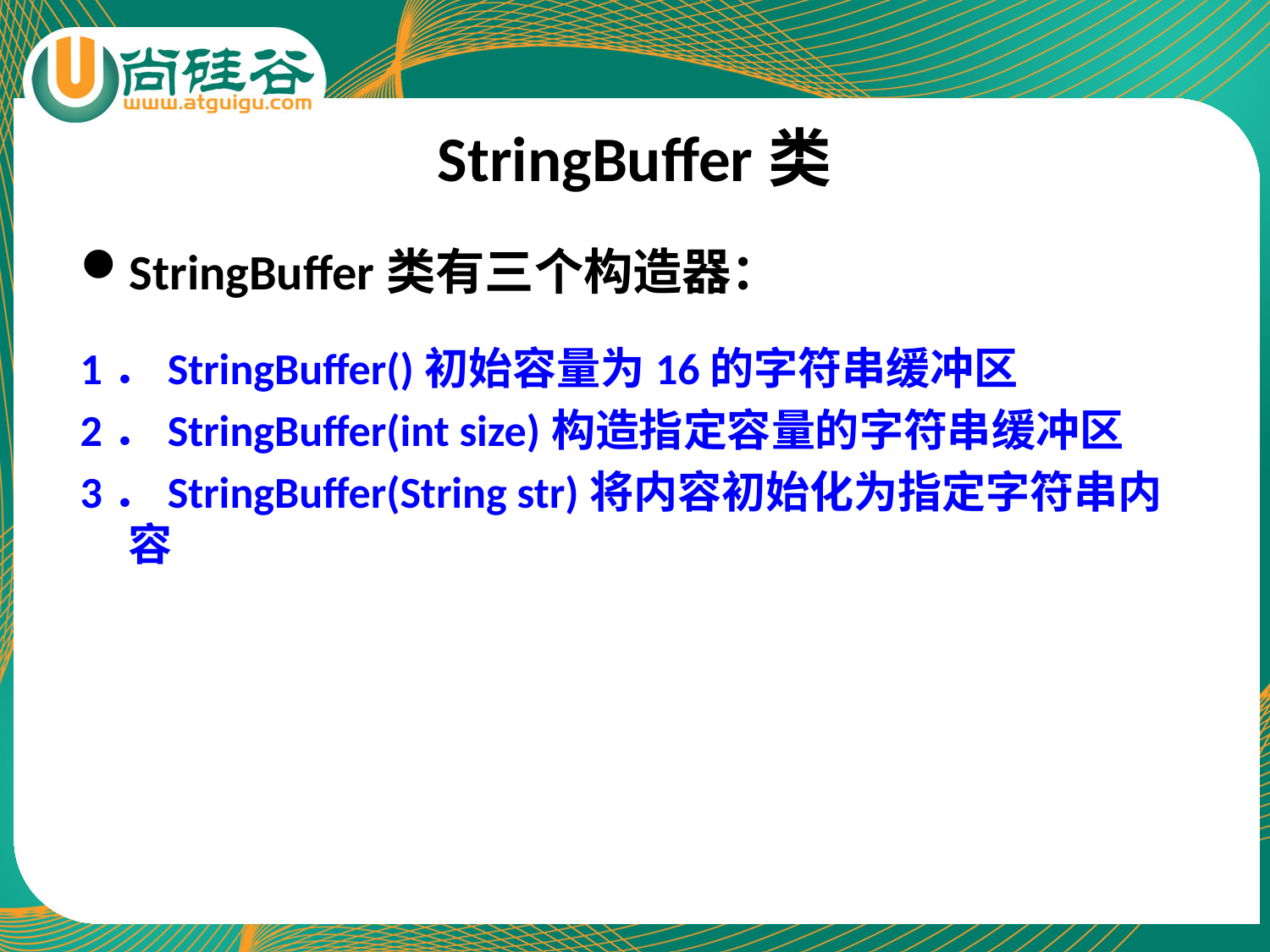

# StringBuffer类
StringBuffer类有三个构造器：
1．StringBuffer()初始容量为16的字符串缓冲区
2．StringBuffer(int size)构造指定容量的字符串缓冲区
3．StringBuffer(String str)将内容初始化为指定字符串内容